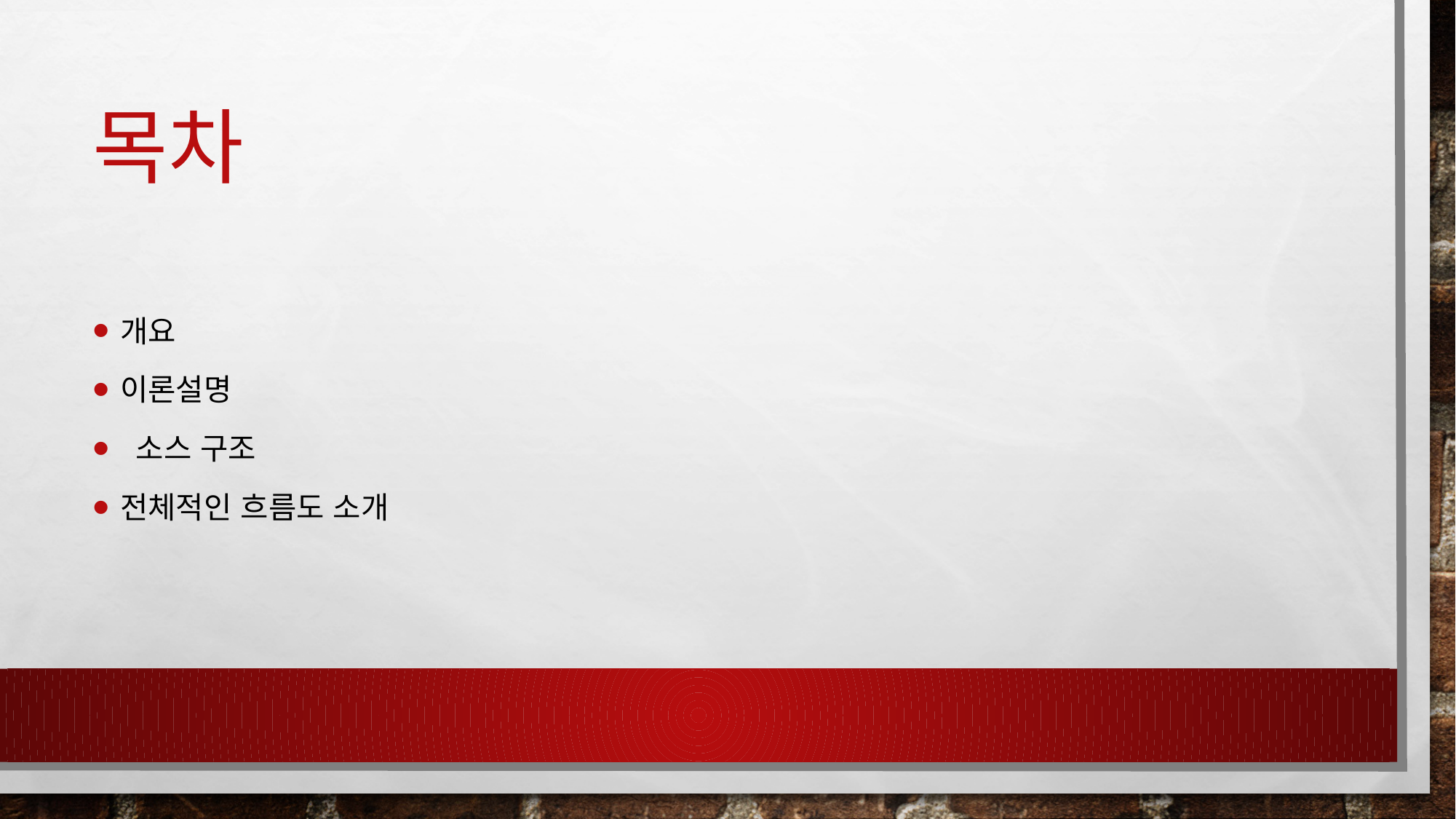

# 목차
개요
이론설명
 소스 구조
전체적인 흐름도 소개